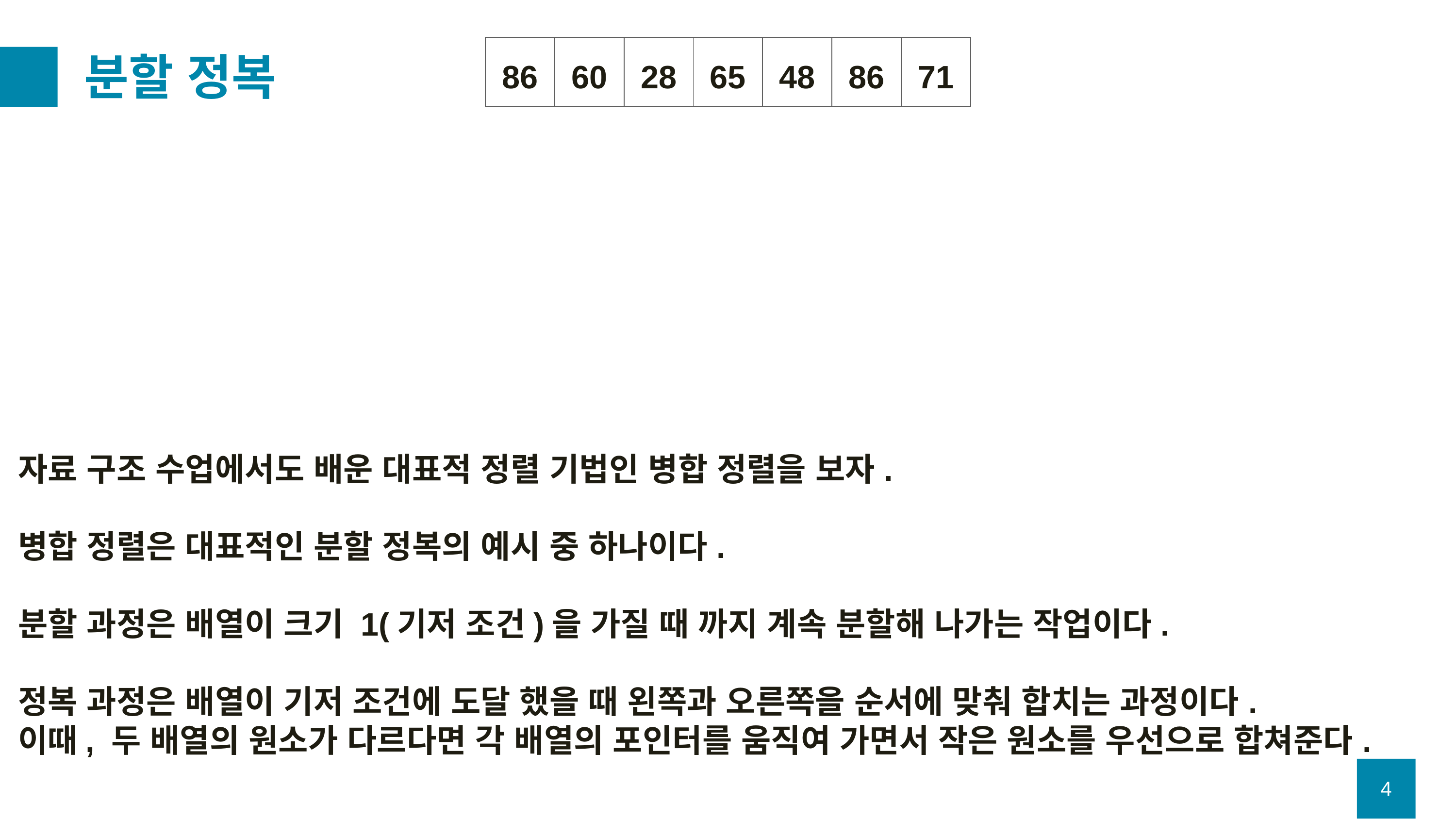

# 분할 정복
| 86 | 60 | 28 | 65 | 48 | 86 | 71 |
| --- | --- | --- | --- | --- | --- | --- |
자료 구조 수업에서도 배운 대표적 정렬 기법인 병합 정렬을 보자.

병합 정렬은 대표적인 분할 정복의 예시 중 하나이다.

분할 과정은 배열이 크기 1(기저 조건)을 가질 때 까지 계속 분할해 나가는 작업이다.

정복 과정은 배열이 기저 조건에 도달 했을 때 왼쪽과 오른쪽을 순서에 맞춰 합치는 과정이다.
이때, 두 배열의 원소가 다르다면 각 배열의 포인터를 움직여 가면서 작은 원소를 우선으로 합쳐준다.
4